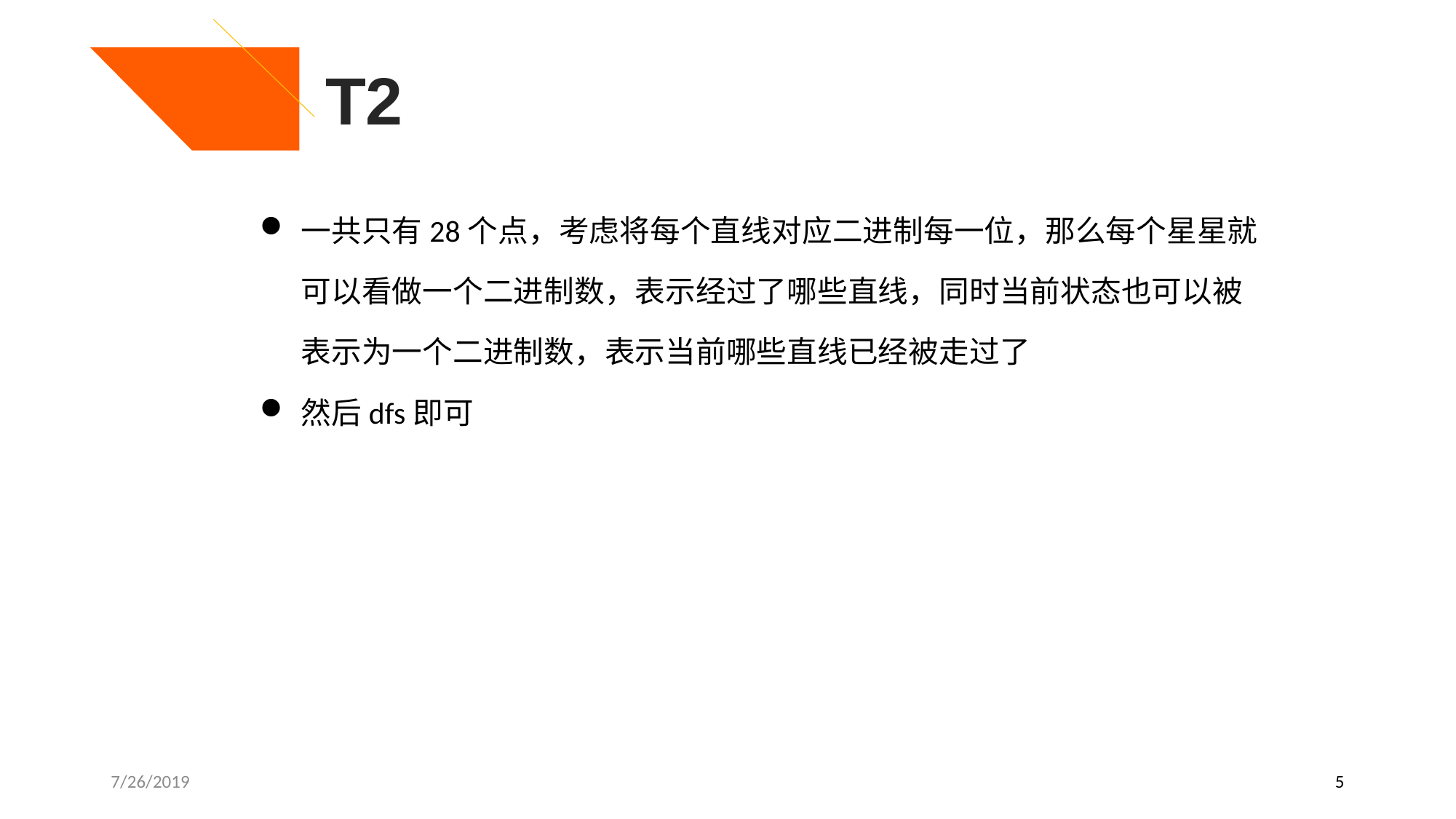

T2
一共只有28个点，考虑将每个直线对应二进制每一位，那么每个星星就可以看做一个二进制数，表示经过了哪些直线，同时当前状态也可以被表示为一个二进制数，表示当前哪些直线已经被走过了
然后dfs即可
7/26/2019
5